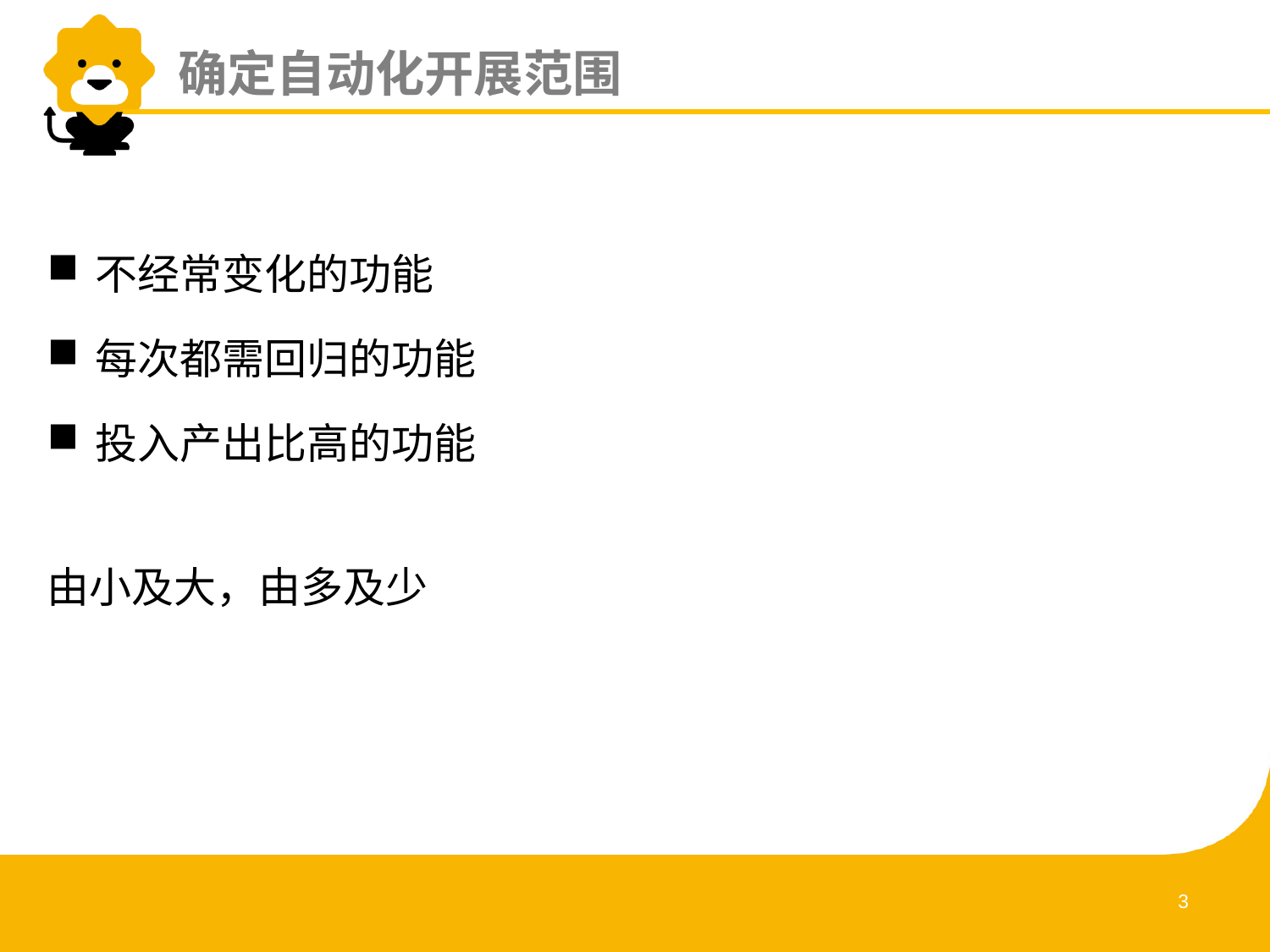

确定自动化开展范围
不经常变化的功能
每次都需回归的功能
投入产出比高的功能

由小及大，由多及少